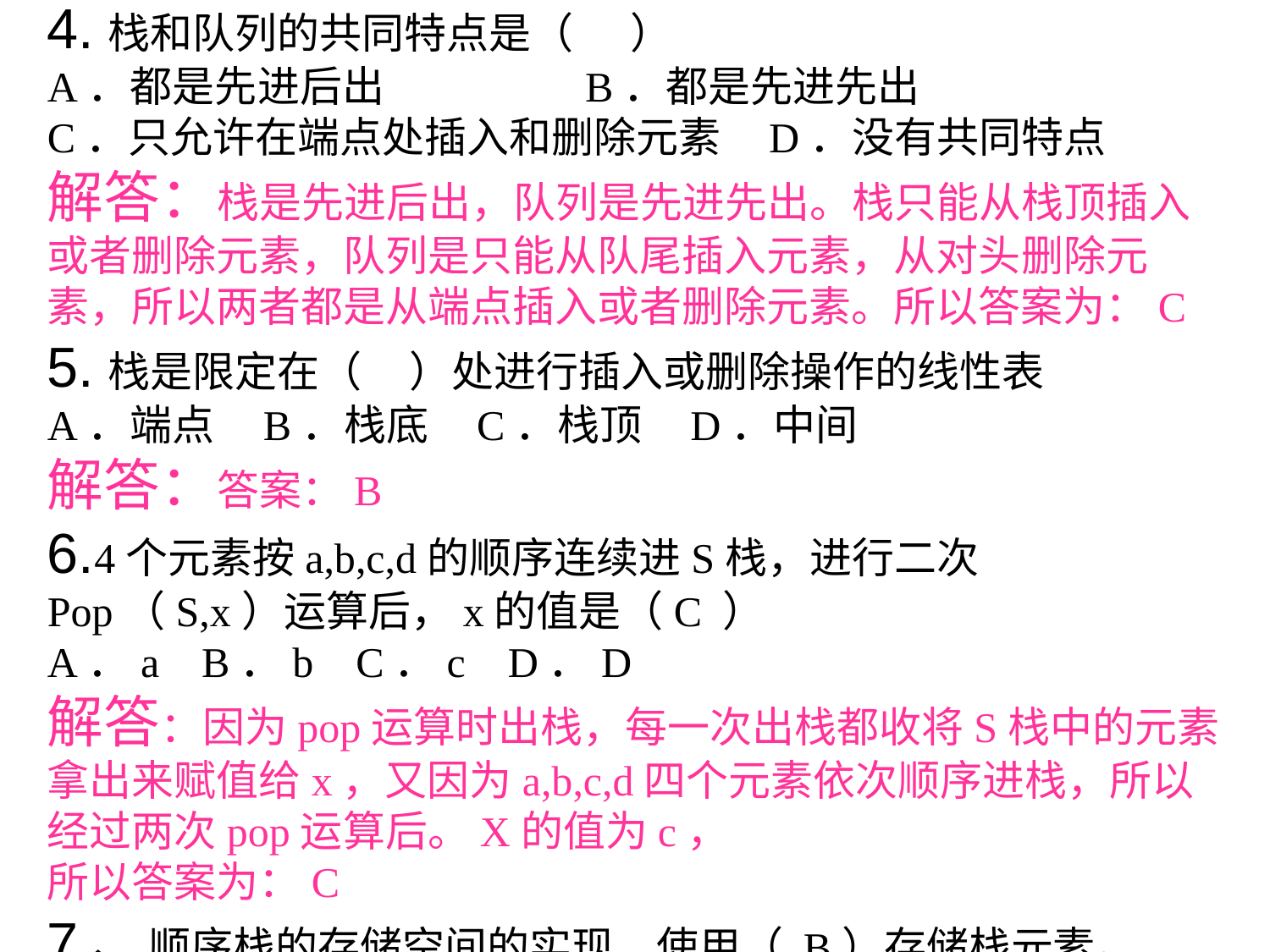

4.栈和队列的共同特点是（      ）
A．都是先进后出                    B．都是先进先出
C．只允许在端点处插入和删除元素    D．没有共同特点
解答：栈是先进后出，队列是先进先出。栈只能从栈顶插入或者删除元素，队列是只能从队尾插入元素，从对头删除元素，所以两者都是从端点插入或者删除元素。所以答案为：C
5.栈是限定在（     ）处进行插入或删除操作的线性表
A．端点    B．栈底    C．栈顶    D．中间
解答：答案：B
6.4个元素按a,b,c,d的顺序连续进S栈，进行二次Pop（S,x）运算后，x的值是（C ）
A．a    B．b    C．c    D．D
解答：因为pop运算时出栈，每一次出栈都收将S栈中的元素拿出来赋值给x，又因为a,b,c,d四个元素依次顺序进栈，所以经过两次pop运算后。X的值为c，
所以答案为：C
7、顺序栈的存储空间的实现，使用（ B）存储栈元素。
A．链表   B．数组   C．循环链表    D．变量
解答：顺序栈，即栈的顺序存储结构，利用一组地址连续的存储单元依次存放自栈底到栈顶的数据元素，同时附设top指示栈顶元素在顺序栈中的位置。答案为：B